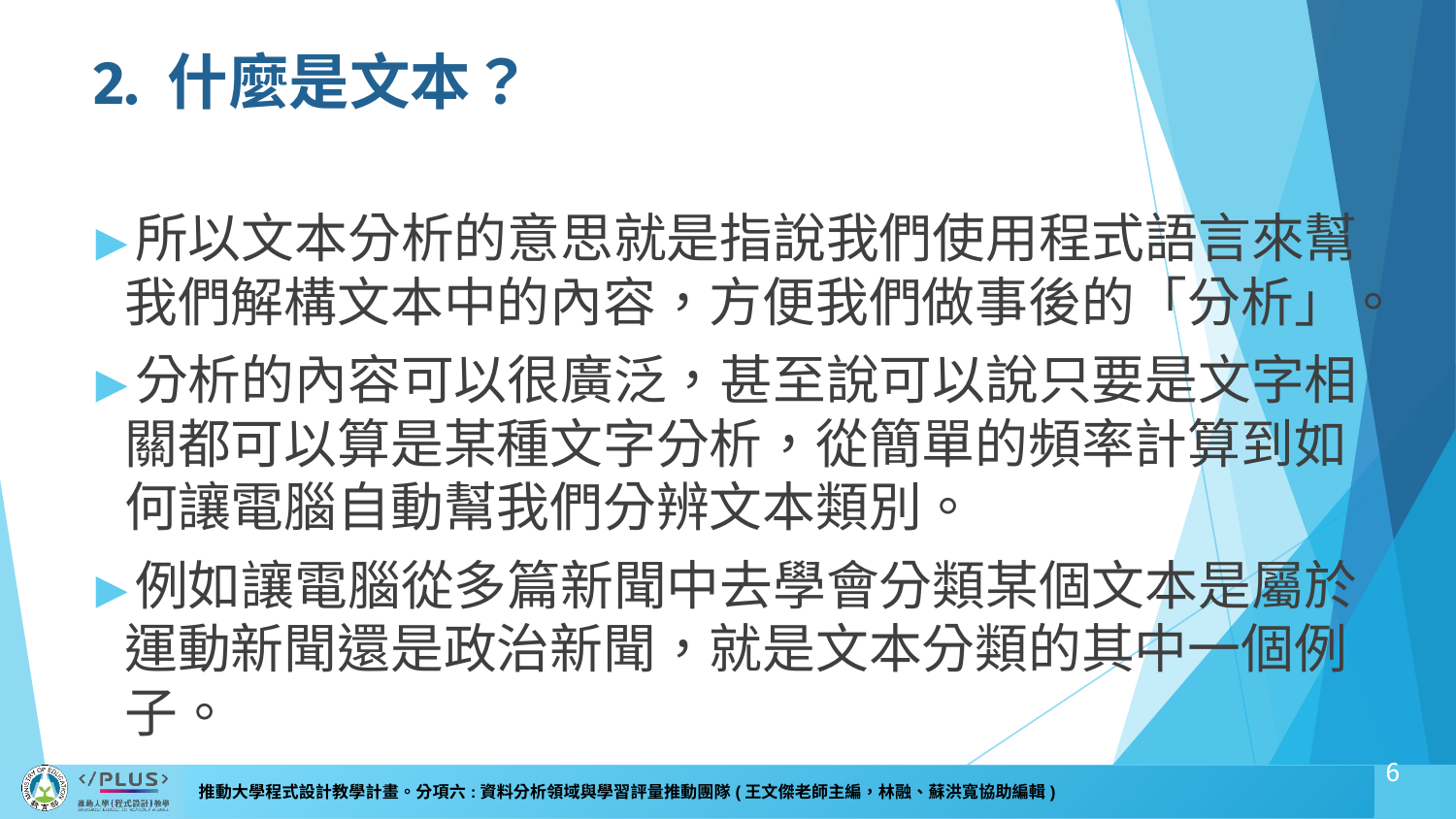

# 2. 什麼是文本？
所以文本分析的意思就是指說我們使用程式語言來幫我們解構文本中的內容，方便我們做事後的「分析」。
分析的內容可以很廣泛，甚至說可以說只要是文字相關都可以算是某種文字分析，從簡單的頻率計算到如何讓電腦自動幫我們分辨文本類別。
例如讓電腦從多篇新聞中去學會分類某個文本是屬於運動新聞還是政治新聞，就是文本分類的其中一個例子。

6